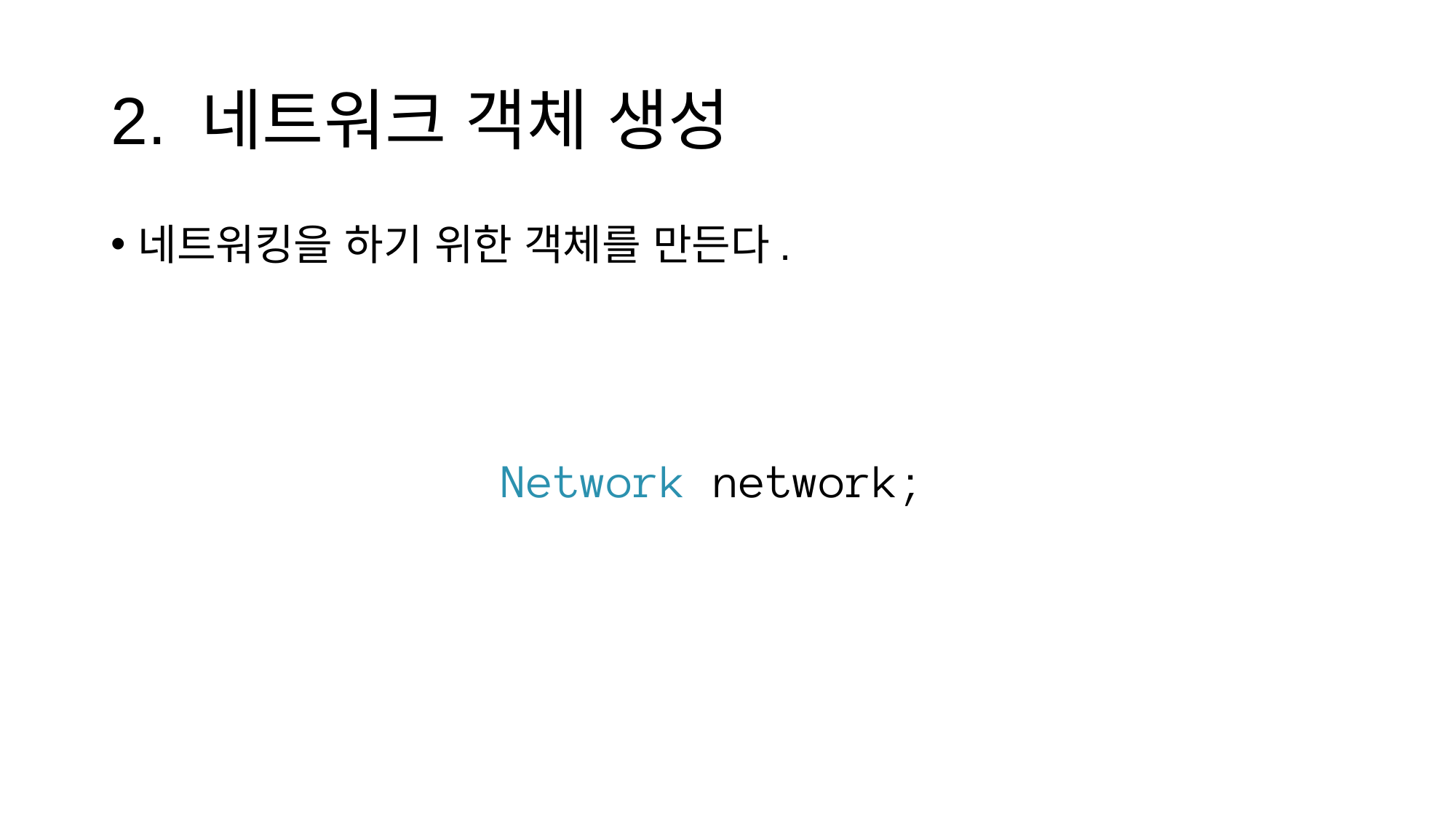

# 2. 네트워크 객체 생성
네트워킹을 하기 위한 객체를 만든다.
Network network;